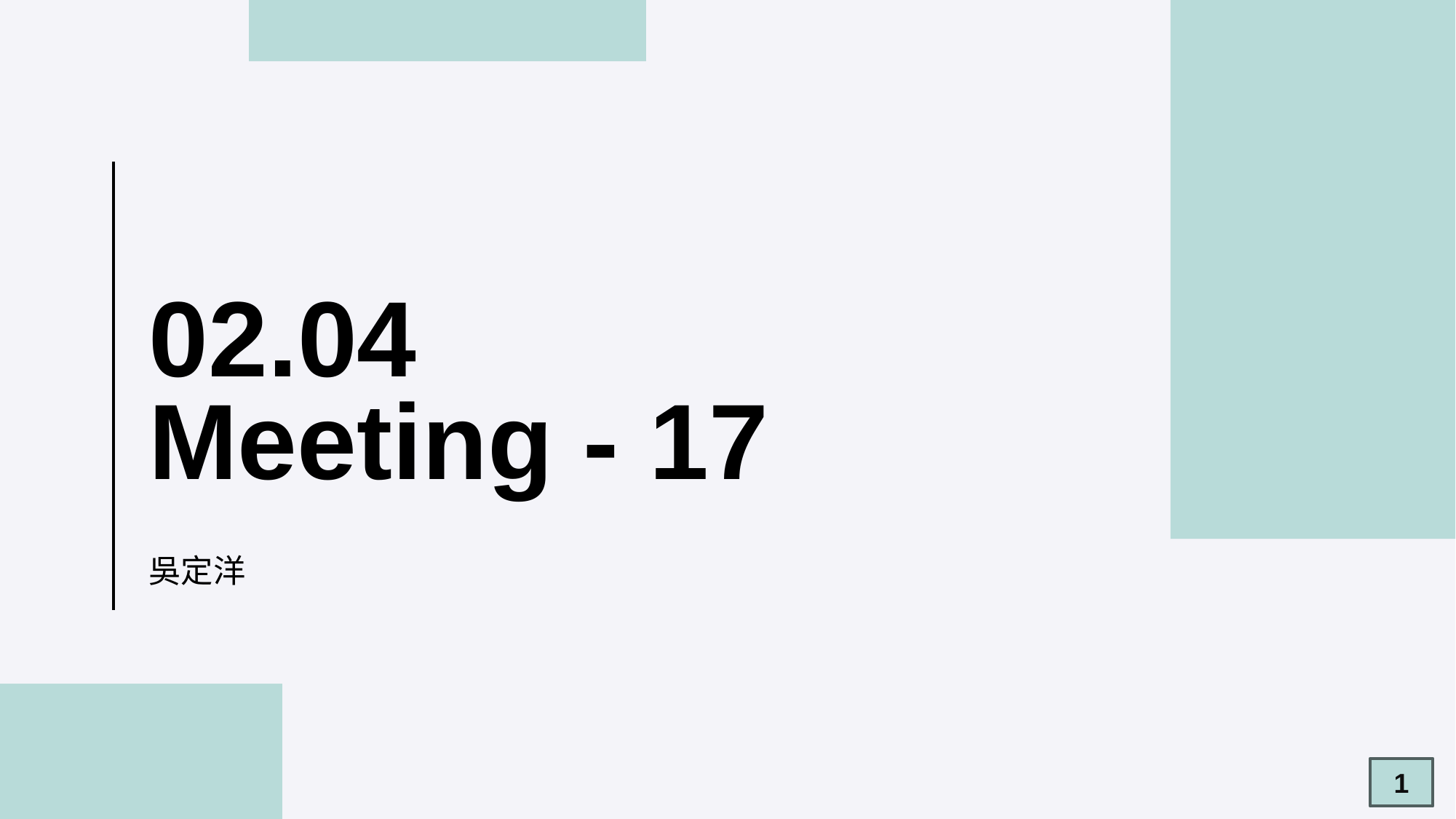

# 02.04 Meeting - 17
吳定洋

1